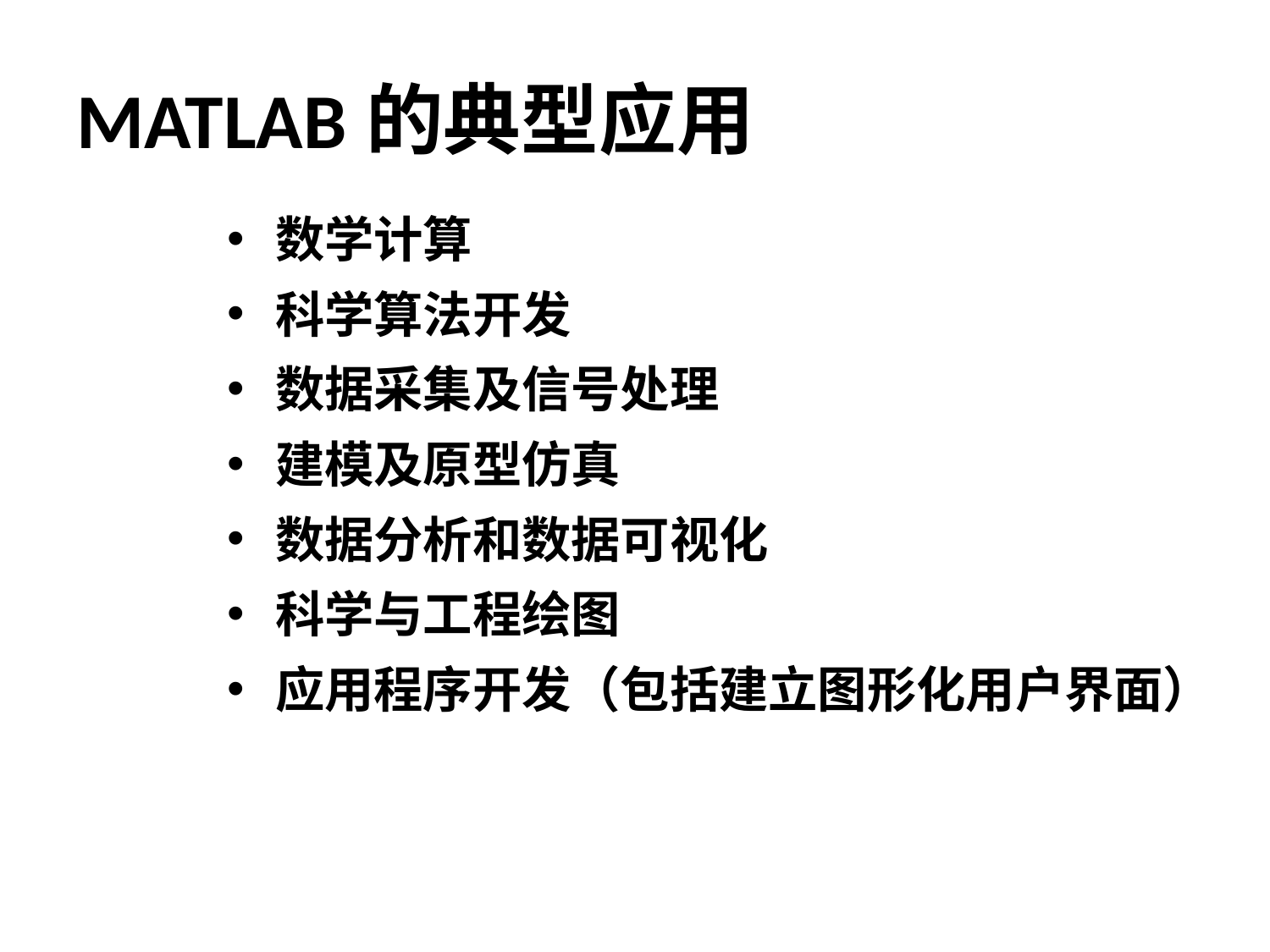

# MATLAB的典型应用
数学计算
科学算法开发
数据采集及信号处理
建模及原型仿真
数据分析和数据可视化
科学与工程绘图
应用程序开发（包括建立图形化用户界面）